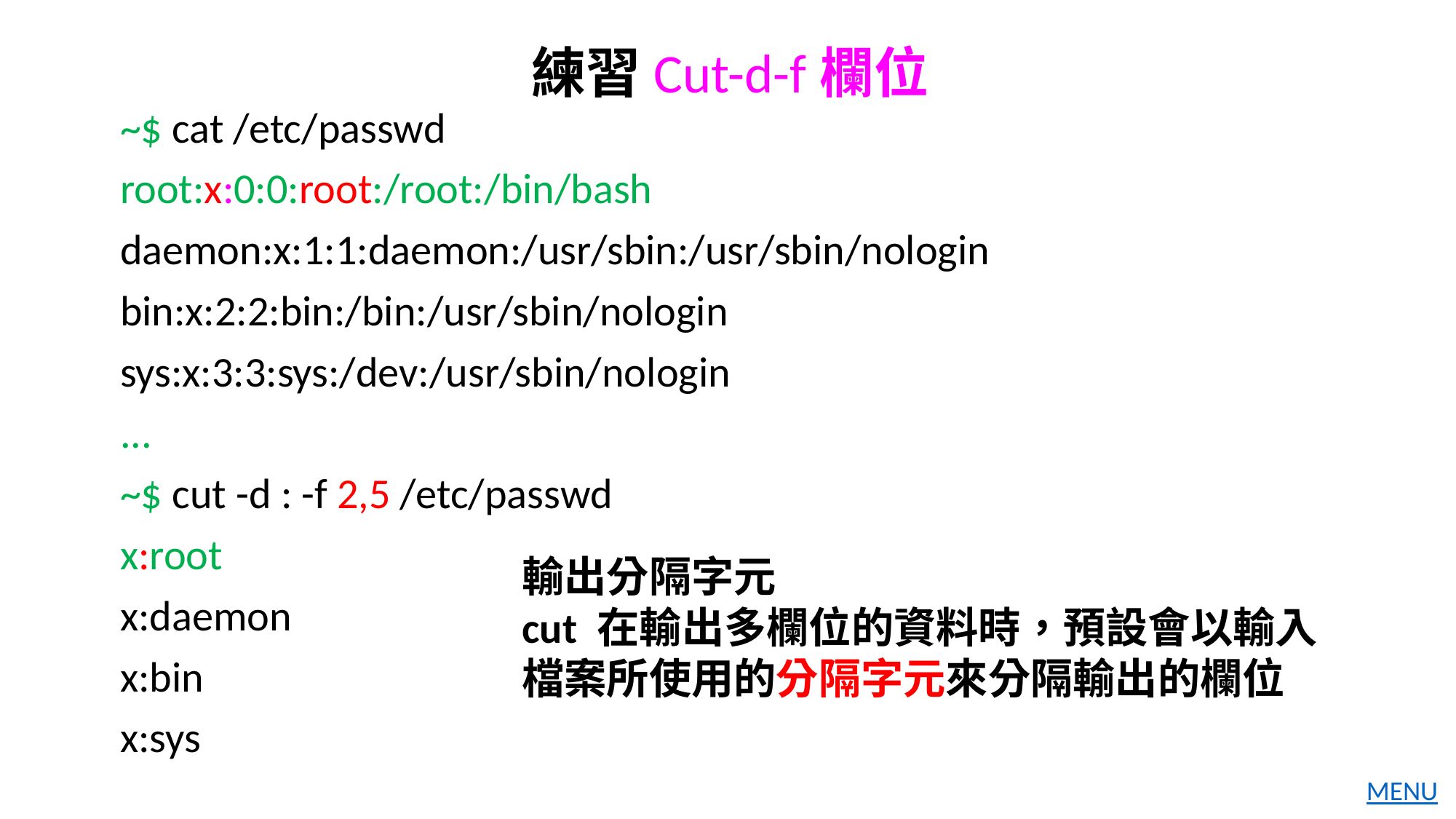

練習Cut-d-f欄位
~$ cat /etc/passwd
root:x:0:0:root:/root:/bin/bash
daemon:x:1:1:daemon:/usr/sbin:/usr/sbin/nologin
bin:x:2:2:bin:/bin:/usr/sbin/nologin
sys:x:3:3:sys:/dev:/usr/sbin/nologin
...
~$ cut -d : -f 2,5 /etc/passwd
x:root
x:daemon
x:bin
x:sys
輸出分隔字元
cut 在輸出多欄位的資料時，預設會以輸入檔案所使用的分隔字元來分隔輸出的欄位